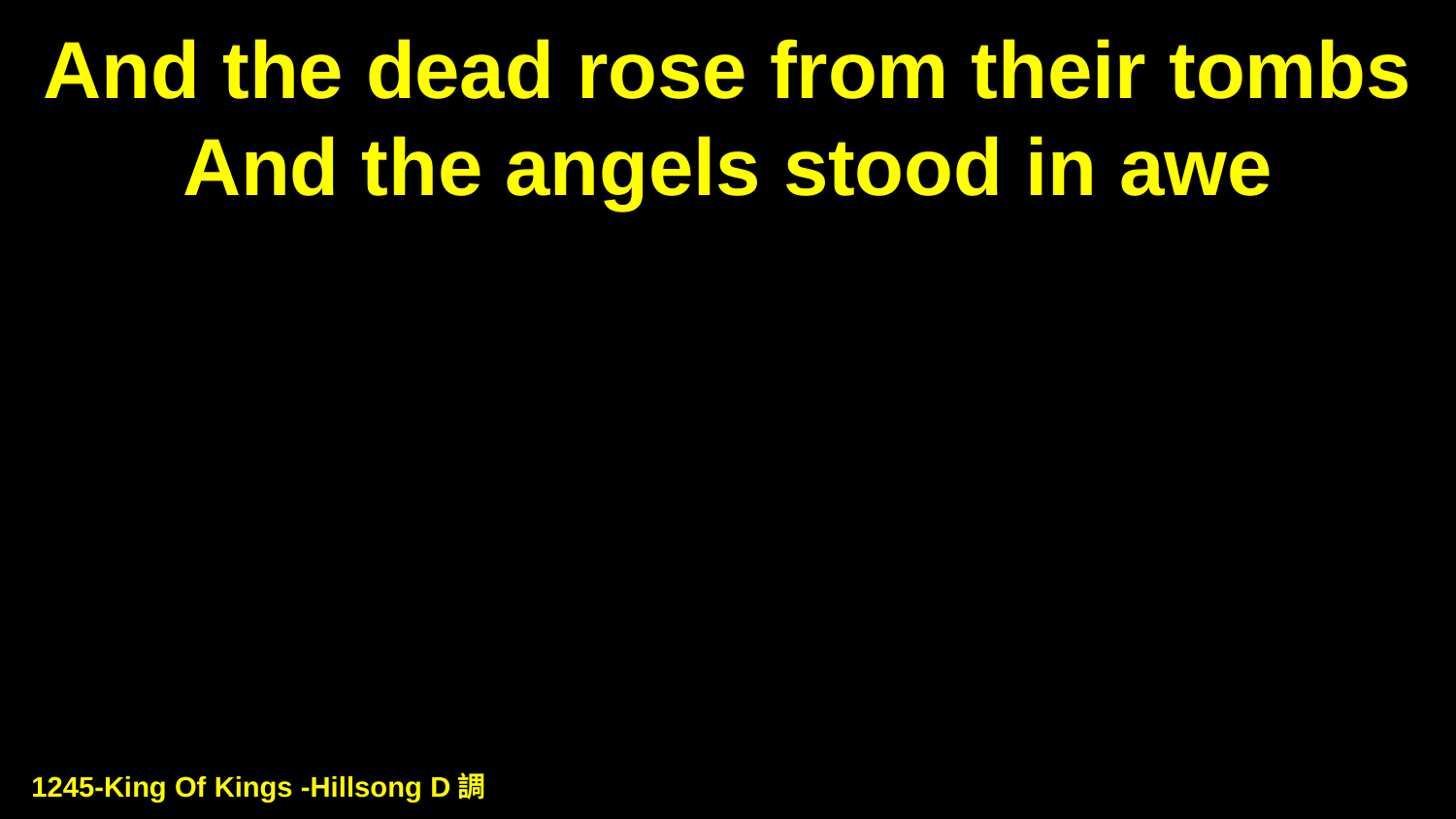

# And the dead rose from their tombs And the angels stood in awe
1245-King Of Kings -Hillsong D調